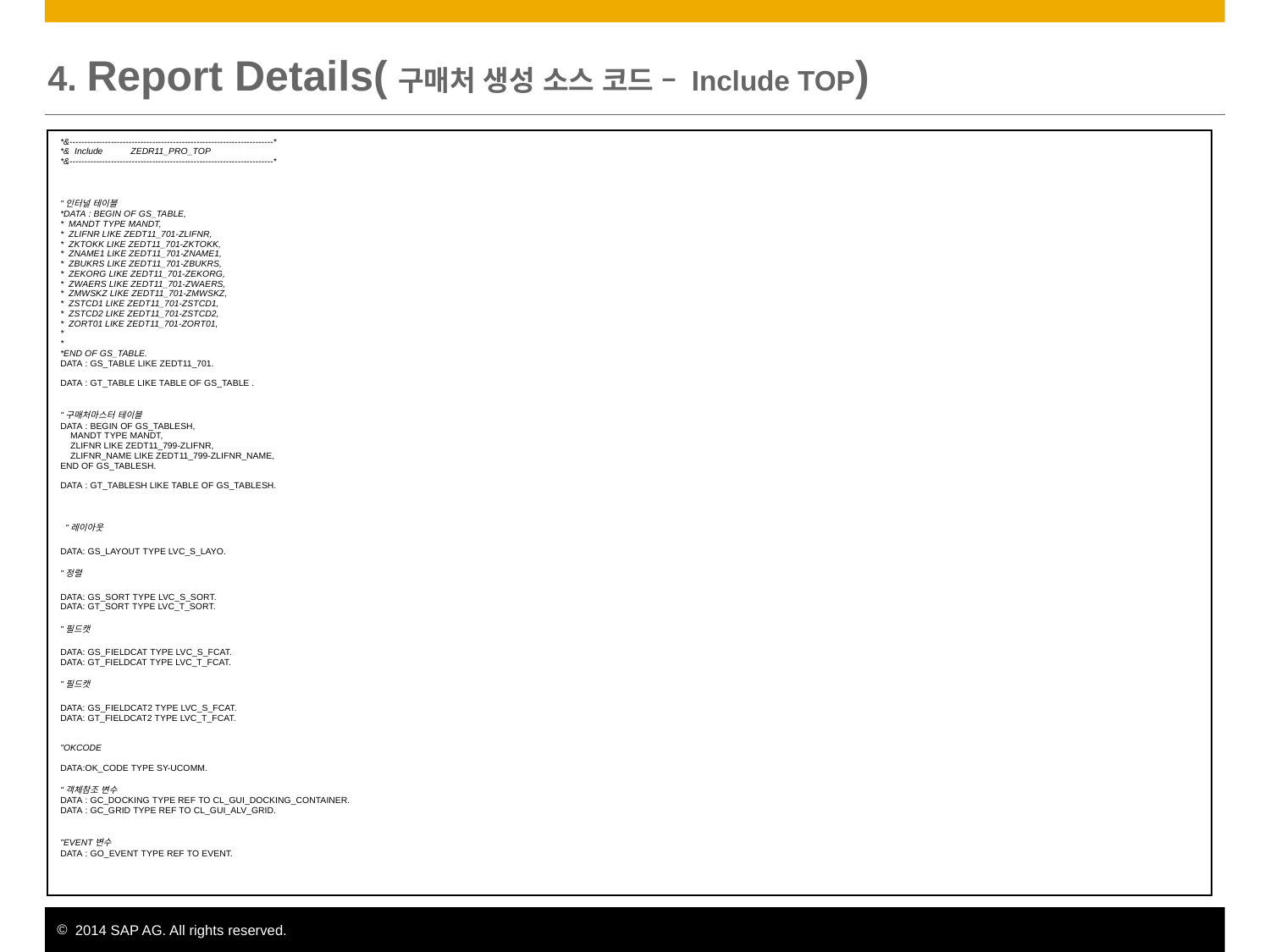

# 4. Report Details(구매처 생성 소스 코드 – Include TOP)
| \*&---------------------------------------------------------------------\* \*&  Include           ZEDR11\_PRO\_TOP \*&---------------------------------------------------------------------\* "인터널 테이블 \*DATA : BEGIN OF GS\_TABLE, \*  MANDT TYPE MANDT, \*  ZLIFNR LIKE ZEDT11\_701-ZLIFNR, \*  ZKTOKK LIKE ZEDT11\_701-ZKTOKK, \*  ZNAME1 LIKE ZEDT11\_701-ZNAME1, \*  ZBUKRS LIKE ZEDT11\_701-ZBUKRS, \*  ZEKORG LIKE ZEDT11\_701-ZEKORG, \*  ZWAERS LIKE ZEDT11\_701-ZWAERS, \*  ZMWSKZ LIKE ZEDT11\_701-ZMWSKZ, \*  ZSTCD1 LIKE ZEDT11\_701-ZSTCD1, \*  ZSTCD2 LIKE ZEDT11\_701-ZSTCD2, \*  ZORT01 LIKE ZEDT11\_701-ZORT01, \* \* \*END OF GS\_TABLE. DATA : GS\_TABLE LIKE ZEDT11\_701. DATA : GT\_TABLE LIKE TABLE OF GS\_TABLE . "구매처마스터 테이블 DATA : BEGIN OF GS\_TABLESH,     MANDT TYPE MANDT,     ZLIFNR LIKE ZEDT11\_799-ZLIFNR,     ZLIFNR\_NAME LIKE ZEDT11\_799-ZLIFNR\_NAME, END OF GS\_TABLESH. DATA : GT\_TABLESH LIKE TABLE OF GS\_TABLESH.   "레이아웃 DATA: GS\_LAYOUT TYPE LVC\_S\_LAYO. "정렬 DATA: GS\_SORT TYPE LVC\_S\_SORT. DATA: GT\_SORT TYPE LVC\_T\_SORT. "필드캣 DATA: GS\_FIELDCAT TYPE LVC\_S\_FCAT. DATA: GT\_FIELDCAT TYPE LVC\_T\_FCAT. "필드캣 DATA: GS\_FIELDCAT2 TYPE LVC\_S\_FCAT. DATA: GT\_FIELDCAT2 TYPE LVC\_T\_FCAT. "OKCODE DATA:OK\_CODE TYPE SY-UCOMM. "객체참조 변수 DATA : GC\_DOCKING TYPE REF TO CL\_GUI\_DOCKING\_CONTAINER. DATA : GC\_GRID TYPE REF TO CL\_GUI\_ALV\_GRID. "EVENT변수 DATA : GO\_EVENT TYPE REF TO EVENT. |
| --- |